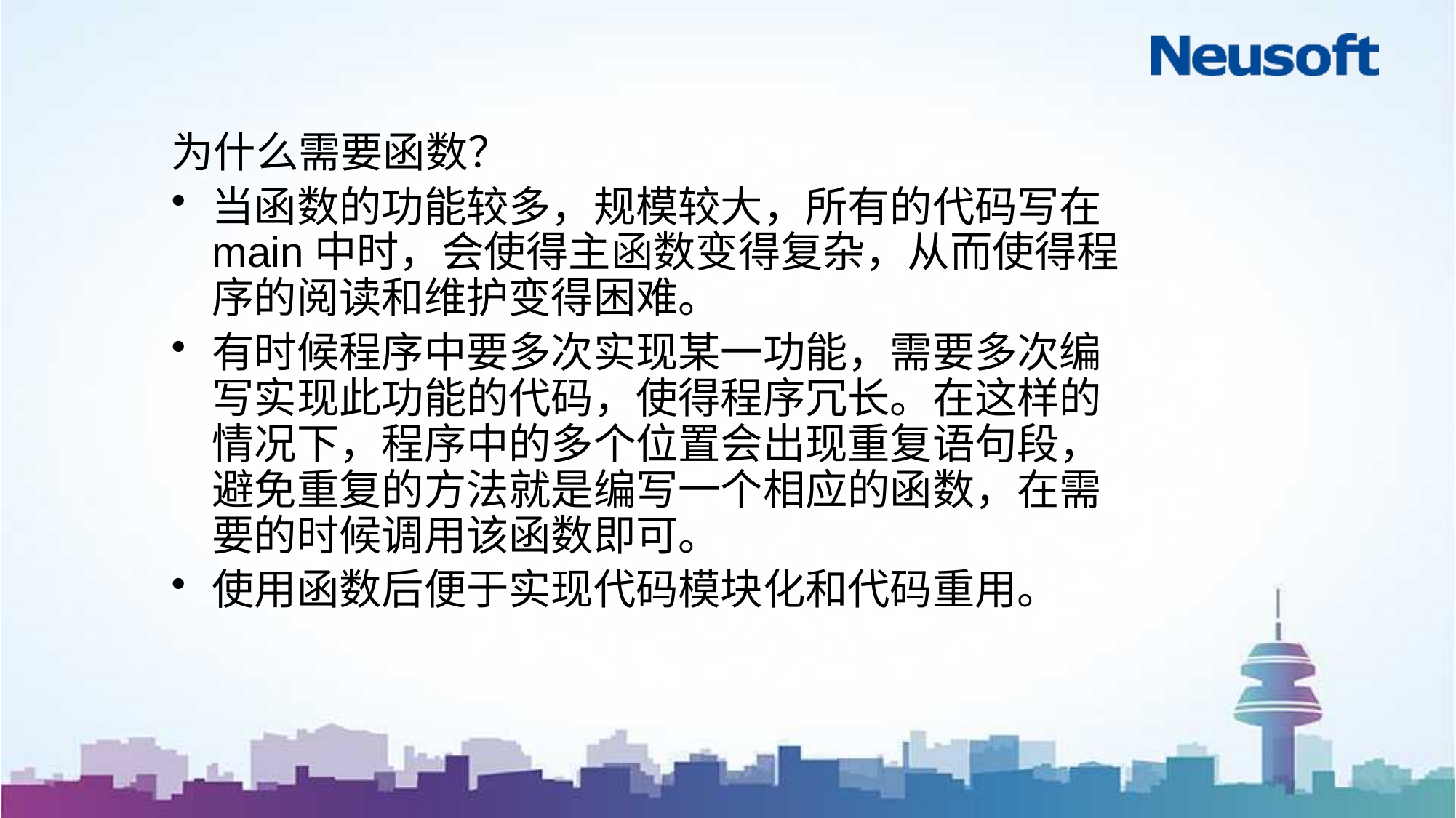

为什么需要函数？
当函数的功能较多，规模较大，所有的代码写在main中时，会使得主函数变得复杂，从而使得程序的阅读和维护变得困难。
有时候程序中要多次实现某一功能，需要多次编写实现此功能的代码，使得程序冗长。在这样的情况下，程序中的多个位置会出现重复语句段，避免重复的方法就是编写一个相应的函数，在需要的时候调用该函数即可。
使用函数后便于实现代码模块化和代码重用。